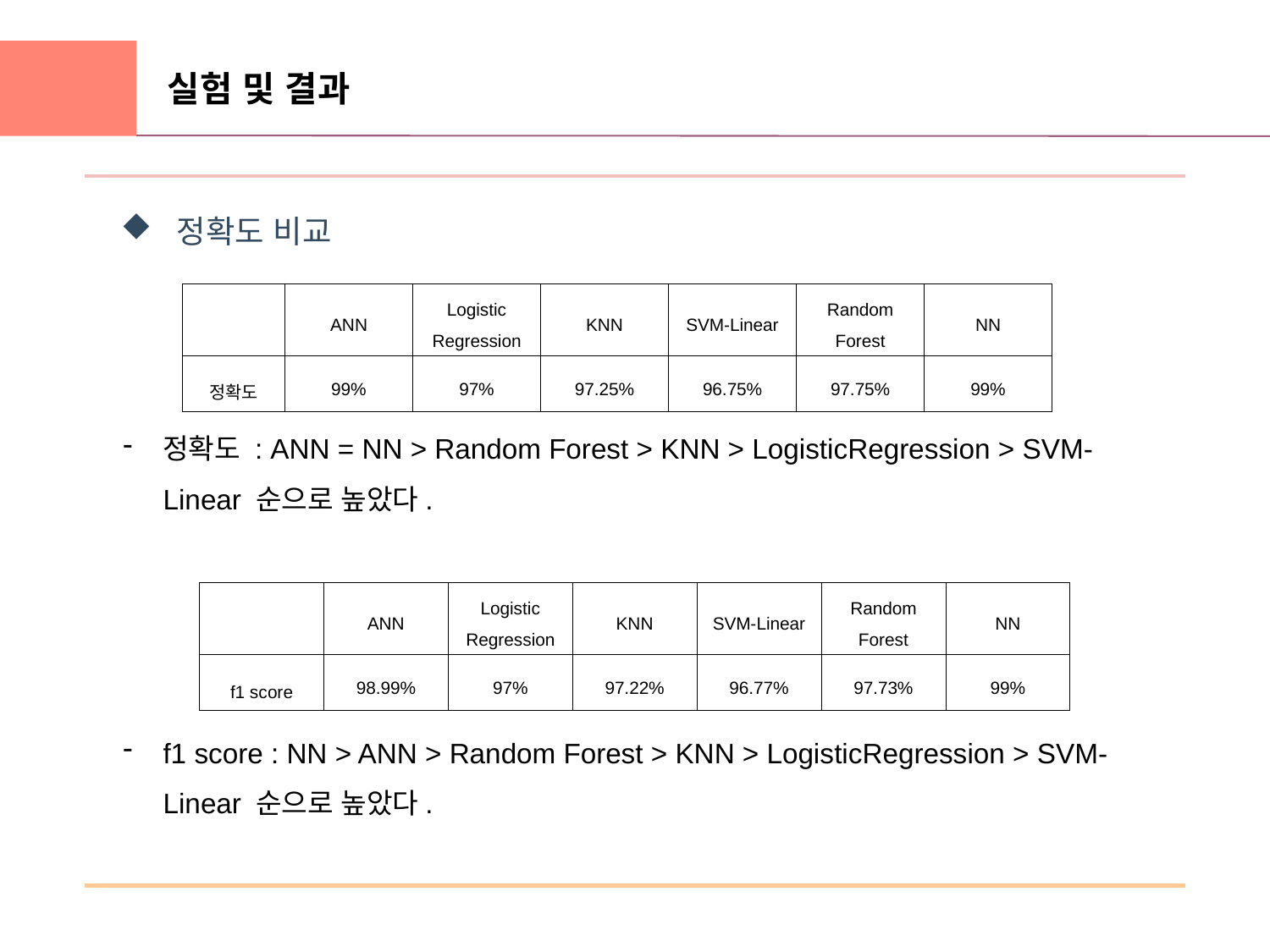

실험 및 결과
 정확도 비교

정확도 : ANN = NN > Random Forest > KNN > LogisticRegression > SVM-Linear 순으로 높았다.

f1 score : NN > ANN > Random Forest > KNN > LogisticRegression > SVM-Linear 순으로 높았다.
|  | ANN | Logistic Regression | KNN | SVM-Linear | Random Forest | NN |
| --- | --- | --- | --- | --- | --- | --- |
| 정확도 | 99% | 97% | 97.25% | 96.75% | 97.75% | 99% |
|  | ANN | Logistic Regression | KNN | SVM-Linear | Random Forest | NN |
| --- | --- | --- | --- | --- | --- | --- |
| f1 score | 98.99% | 97% | 97.22% | 96.77% | 97.73% | 99% |